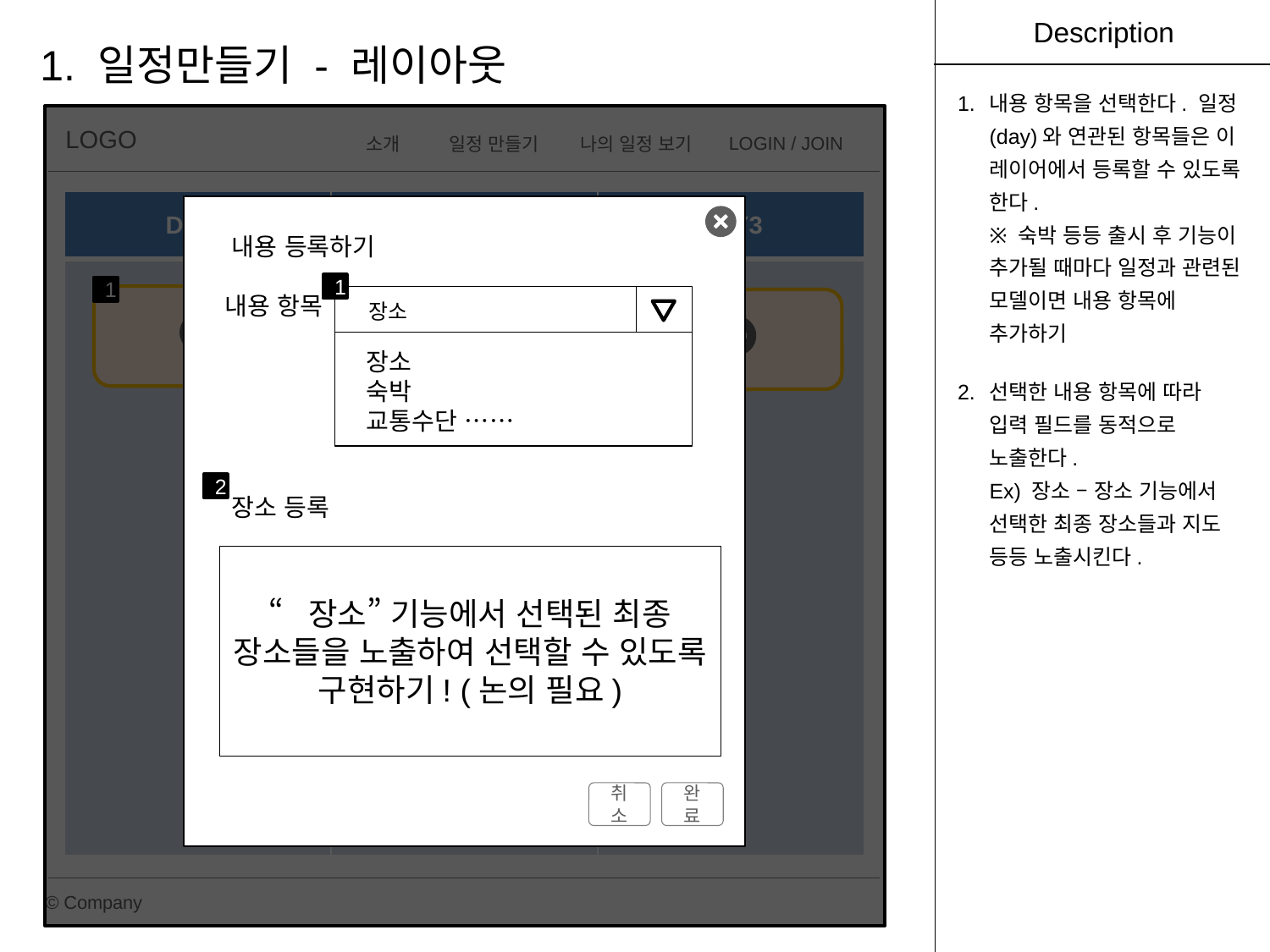

Description
1. 일정만들기 - 레이아웃
내용 항목을 선택한다. 일정(day)와 연관된 항목들은 이 레이어에서 등록할 수 있도록 한다.
※ 숙박 등등 출시 후 기능이 추가될 때마다 일정과 관련된 모델이면 내용 항목에 추가하기
선택한 내용 항목에 따라 입력 필드를 동적으로 노출한다.
Ex) 장소 – 장소 기능에서 선택한 최종 장소들과 지도 등등 노출시킨다.

LOGO
© Company
LOGIN / JOIN
일정 만들기
소개
나의 일정 보기

| DAY1 | DAY2 | DAY3 |
| --- | --- | --- |
|  |  |  |

내용 등록하기

Day
Work week
Week
Month
Today

1
1
내용 항목

장소

장소
숙박
교통수단 ……
2
장소 등록
“장소” 기능에서 선택된 최종 장소들을 노출하여 선택할 수 있도록 구현하기! (논의 필요)
취소
완료